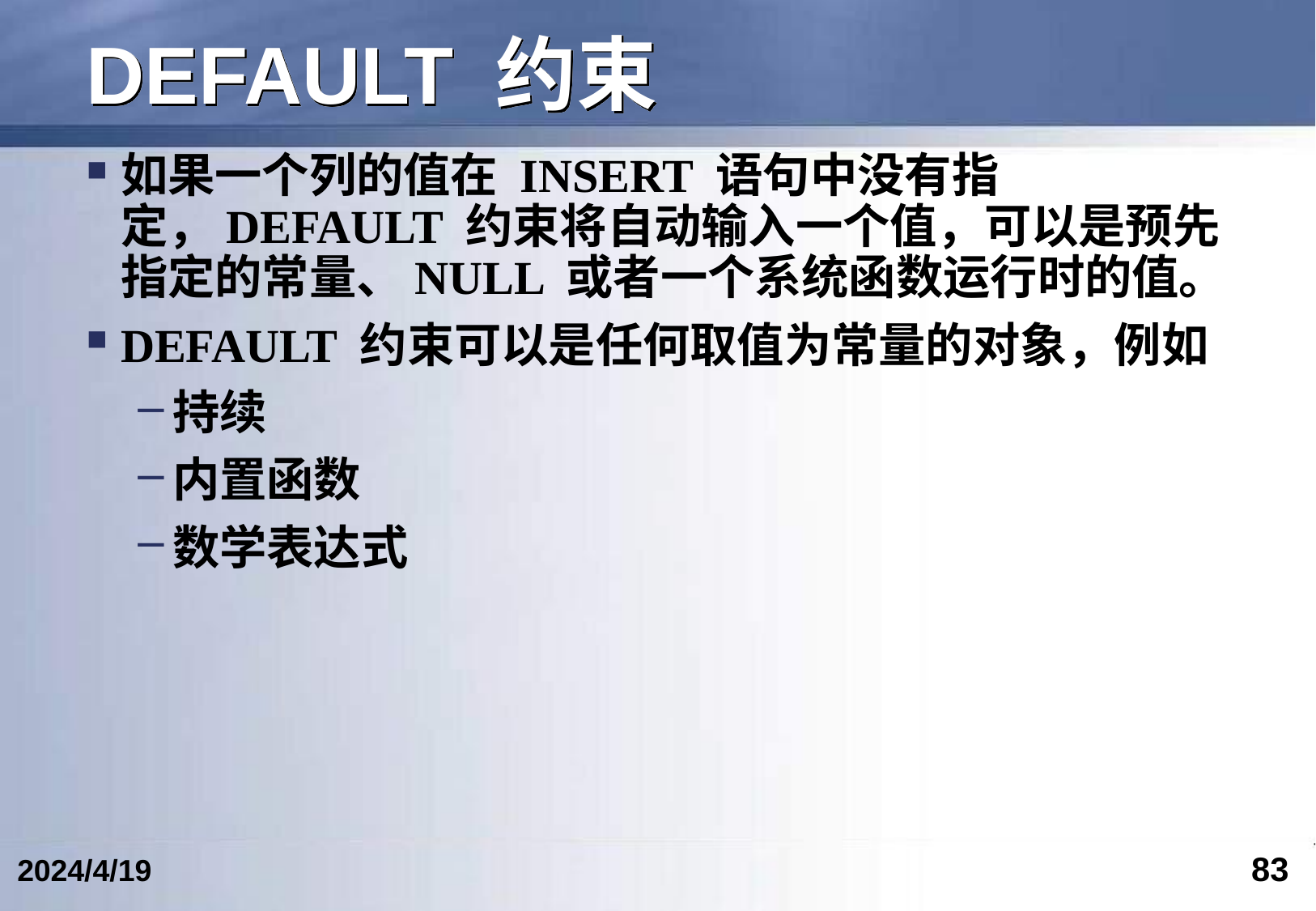

# DEFAULT 约束
如果一个列的值在 INSERT 语句中没有指定，DEFAULT 约束将自动输入一个值，可以是预先指定的常量、NULL 或者一个系统函数运行时的值。
DEFAULT 约束可以是任何取值为常量的对象，例如
持续
内置函数
数学表达式
83
2024/4/19